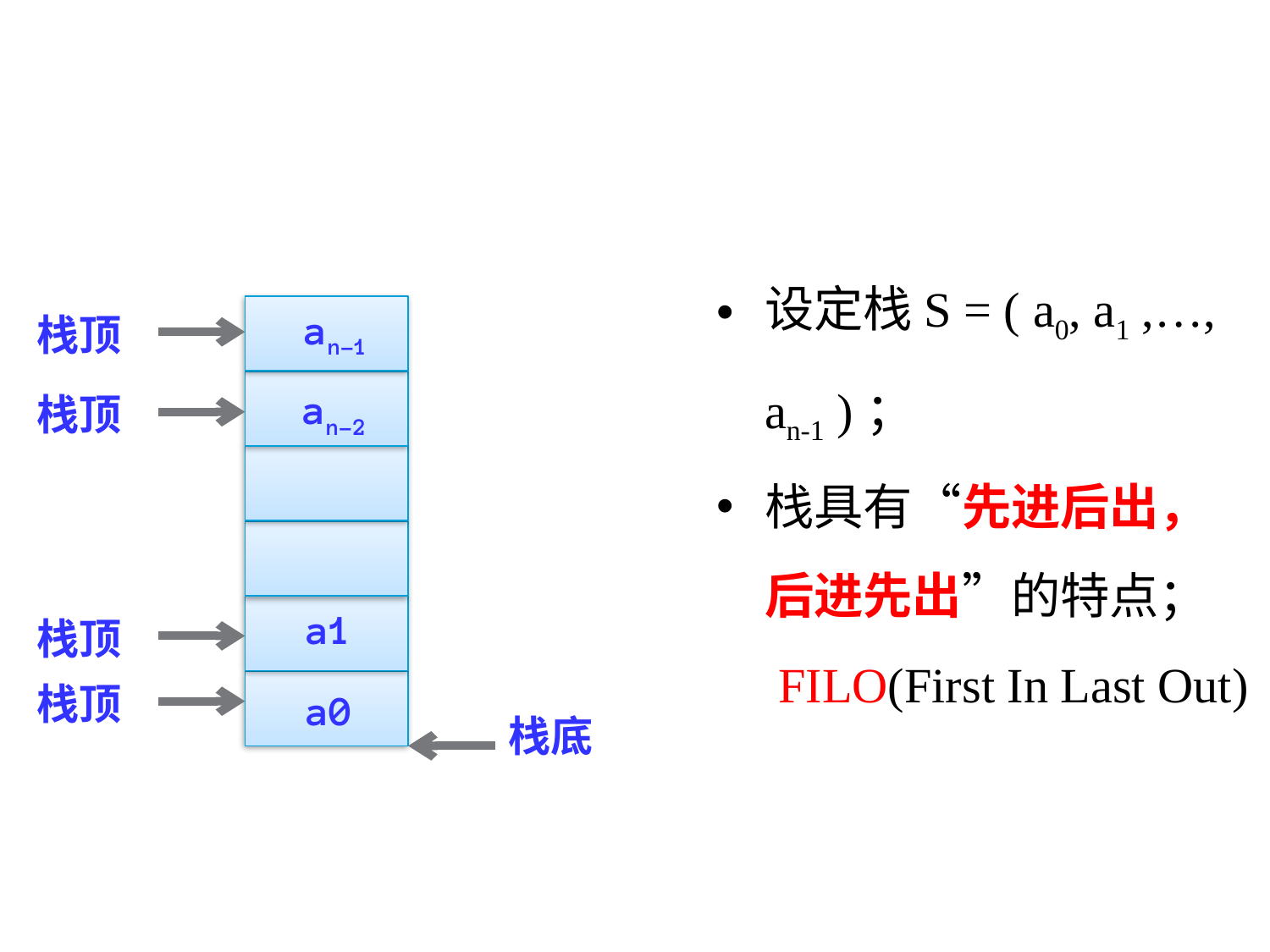

设定栈S = ( a0, a1 ,…, an-1 )；
栈具有“先进后出，后进先出”的特点；
     FILO(First In Last Out)

an-1
栈顶

an-2
栈顶

a1
栈顶

栈顶
a0
栈底